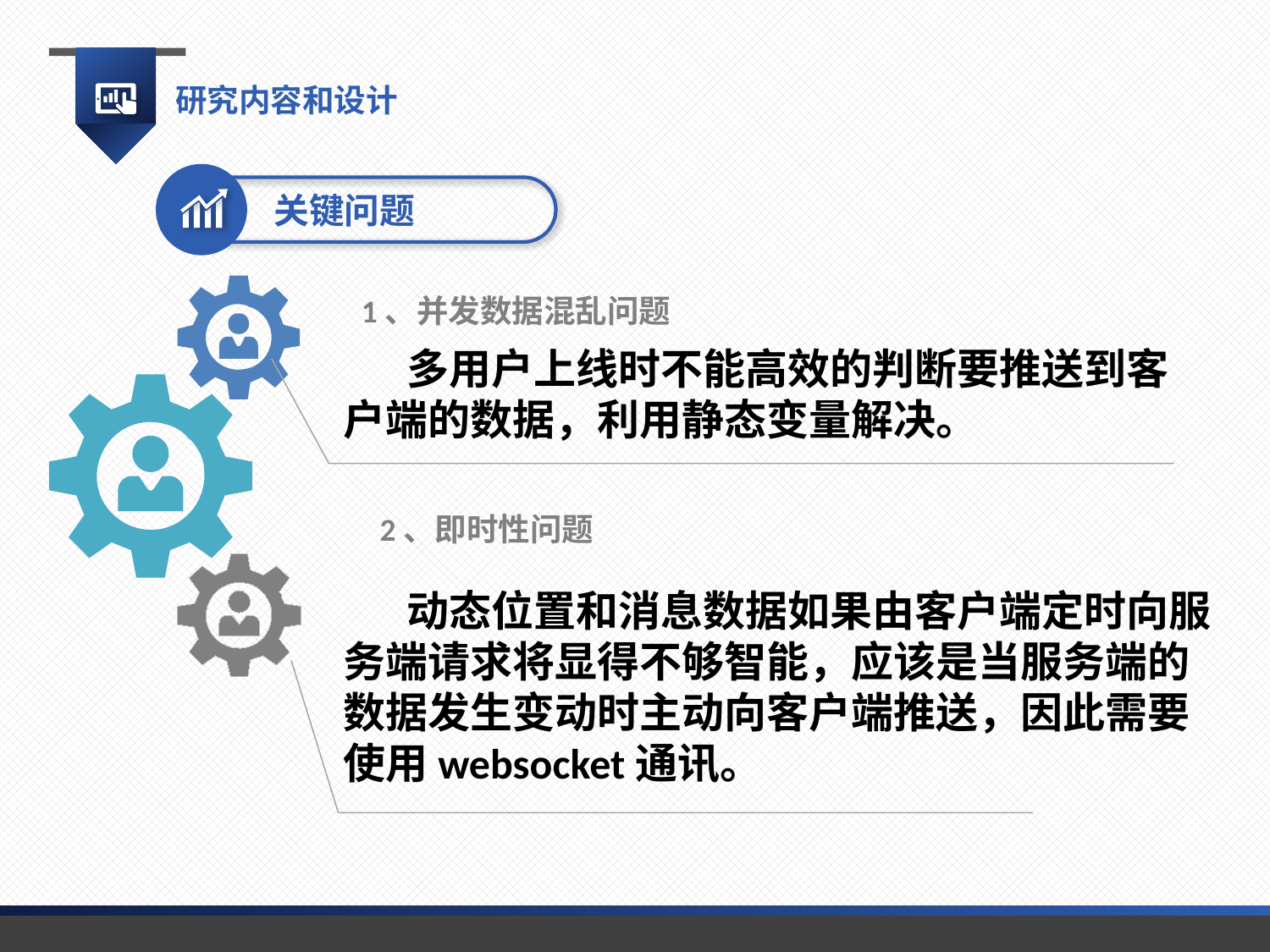

研究内容和设计

关键问题

1、并发数据混乱问题
多用户上线时不能高效的判断要推送到客户端的数据，利用静态变量解决。

2、即时性问题

动态位置和消息数据如果由客户端定时向服务端请求将显得不够智能，应该是当服务端的数据发生变动时主动向客户端推送，因此需要使用websocket通讯。